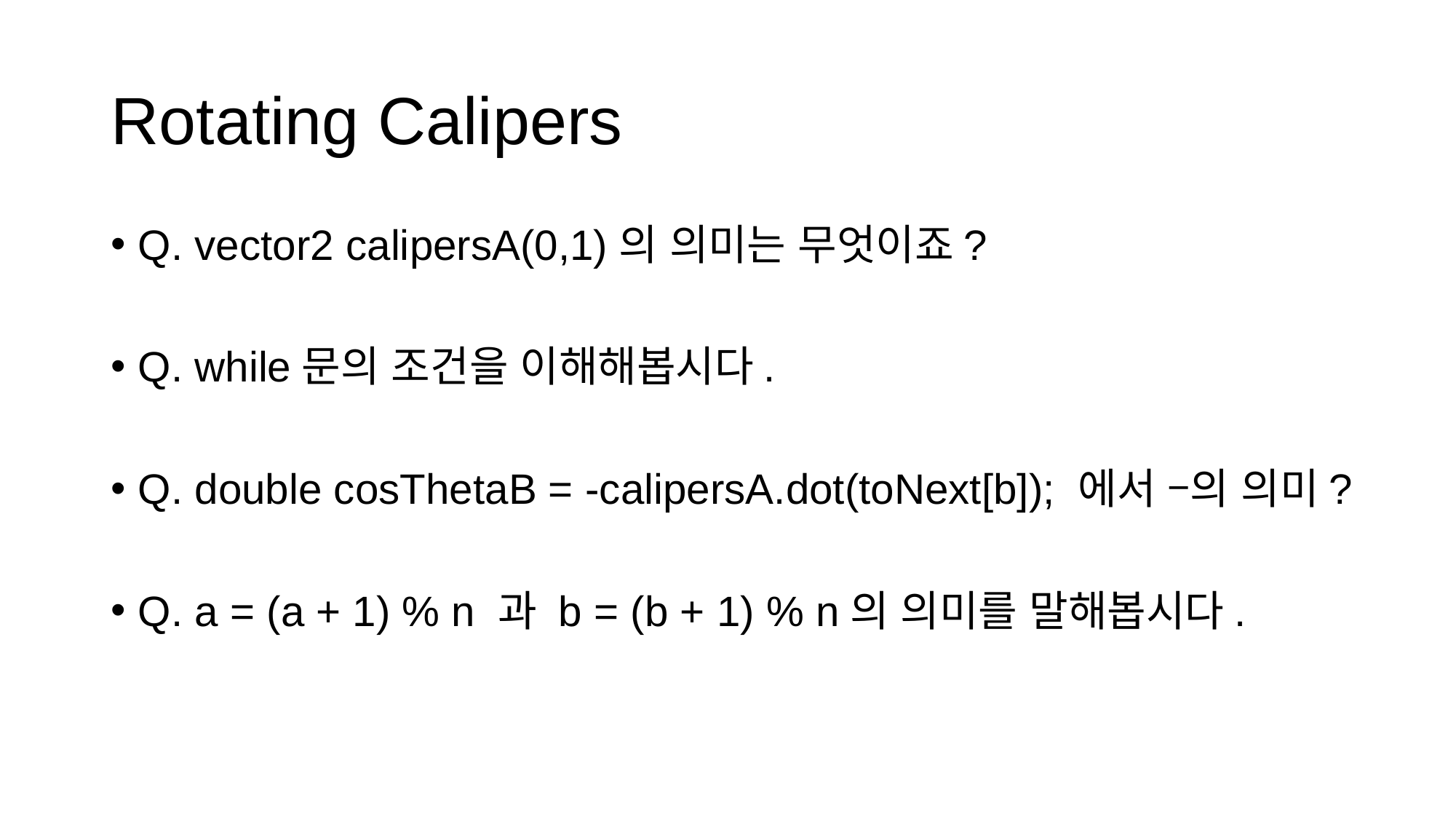

# Rotating Calipers
Q. vector2 calipersA(0,1)의 의미는 무엇이죠?

Q. while문의 조건을 이해해봅시다.

Q. double cosThetaB = -calipersA.dot(toNext[b]); 에서 –의 의미?

Q. a = (a + 1) % n 과 b = (b + 1) % n의 의미를 말해봅시다.